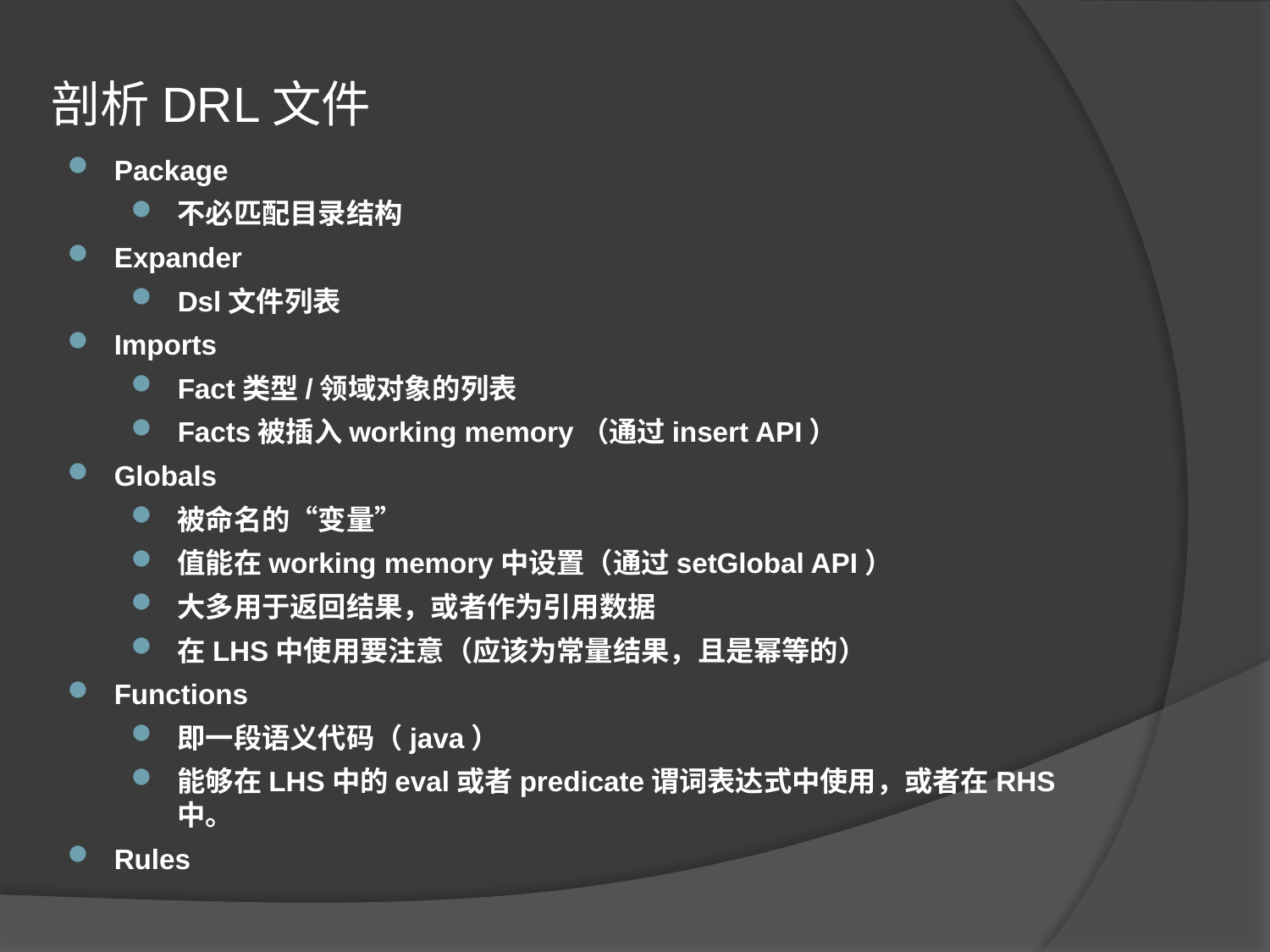

# 剖析DRL文件
Package
不必匹配目录结构
Expander
Dsl文件列表
Imports
Fact类型/领域对象的列表
Facts被插入working memory（通过insert API）
Globals
被命名的“变量”
值能在working memory中设置（通过setGlobal API）
大多用于返回结果，或者作为引用数据
在LHS中使用要注意（应该为常量结果，且是幂等的）
Functions
即一段语义代码（java）
能够在LHS中的eval或者predicate谓词表达式中使用，或者在RHS中。
Rules